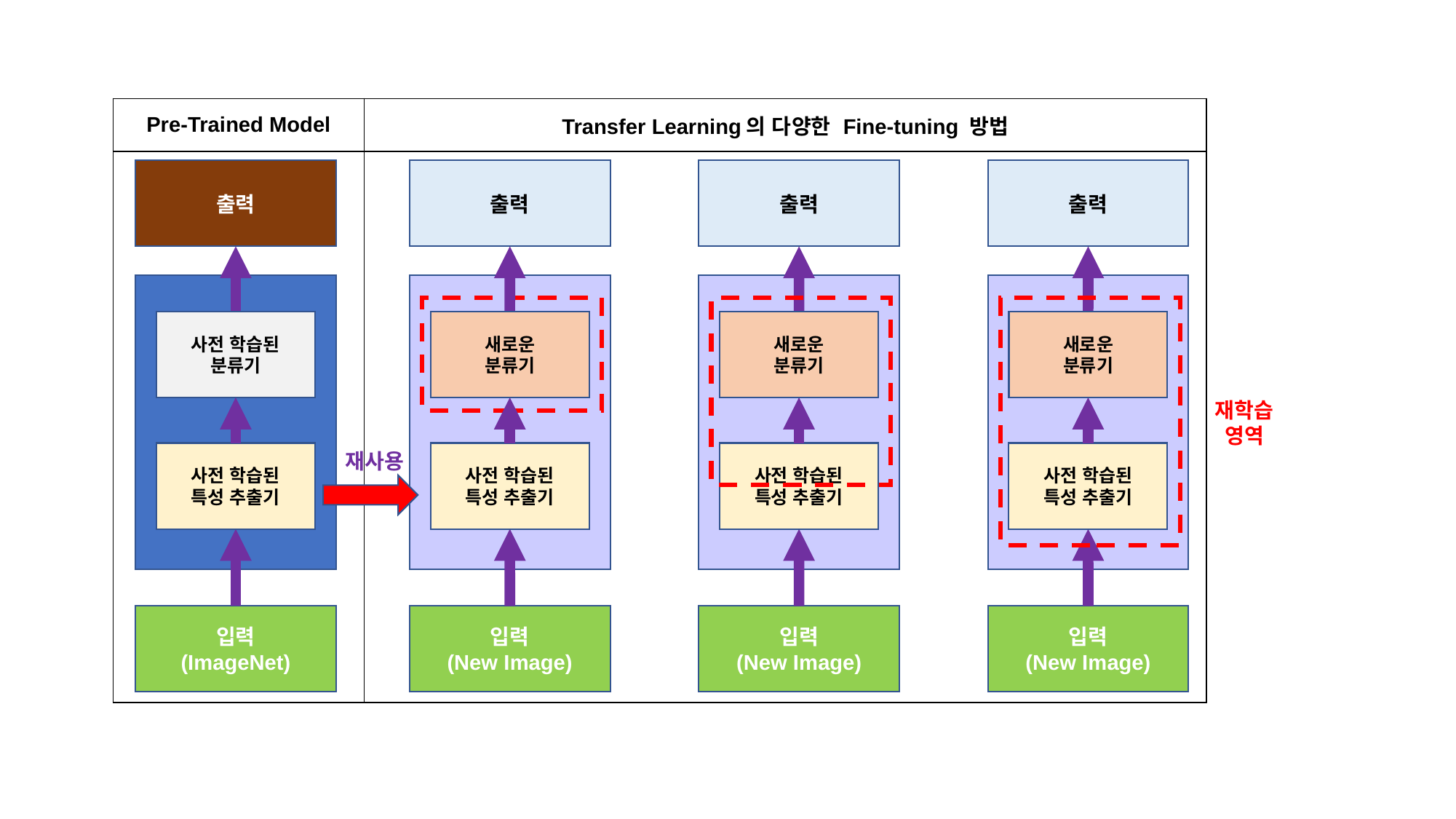

| Pre-Trained Model | Transfer Learning의 다양한 Fine-tuning 방법 |
| --- | --- |
|  |  |
출력

사전 학습된
분류기
사전 학습된
특성 추출기
입력
(ImageNet)
출력

새로운
분류기
사전 학습된
특성 추출기
입력
(New Image)
출력

새로운
분류기
사전 학습된
특성 추출기
입력
(New Image)
출력

새로운
분류기
사전 학습된
특성 추출기
입력
(New Image)
재학습
영역
재사용